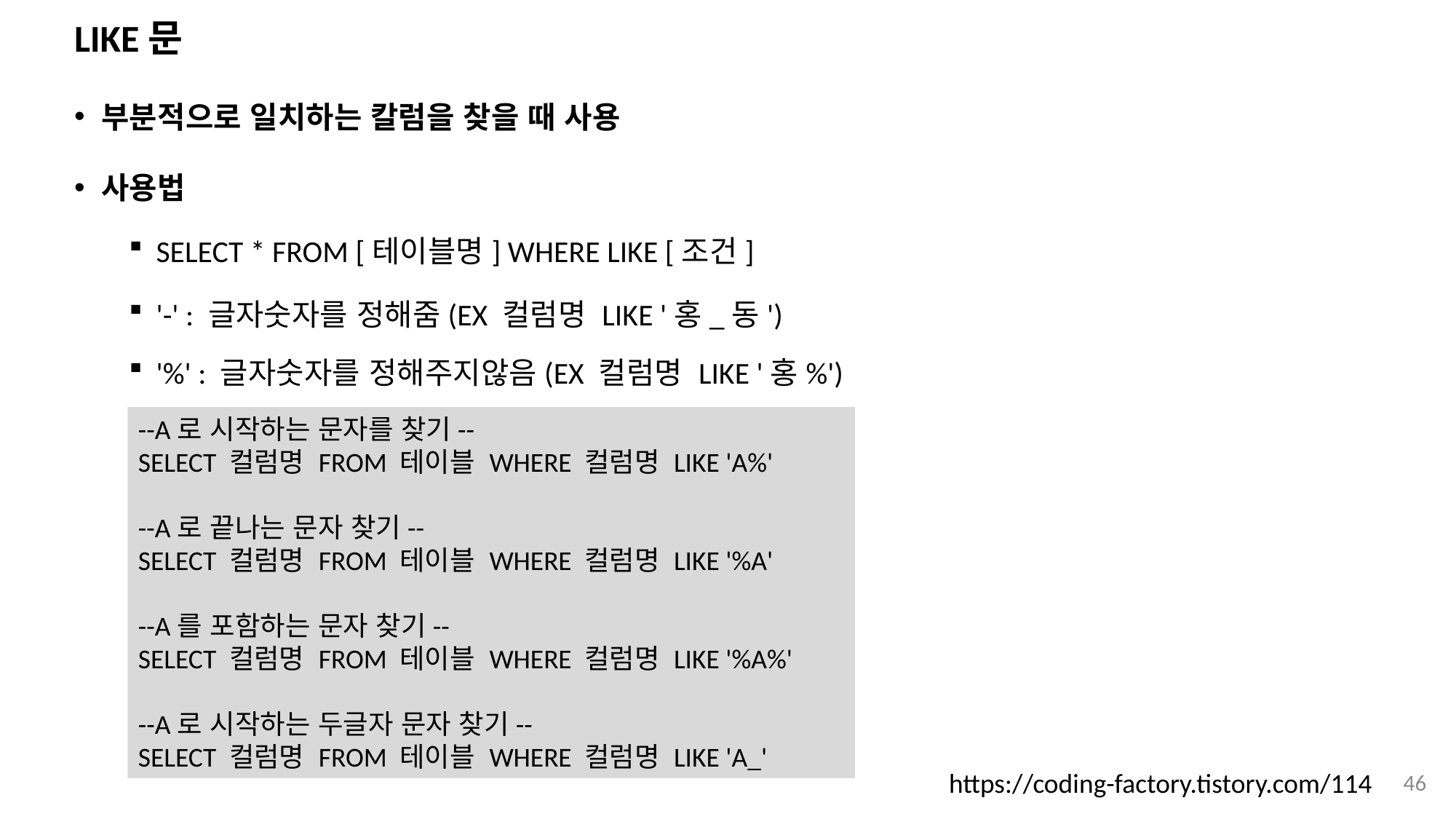

# LIKE문
부분적으로 일치하는 칼럼을 찾을 때 사용
사용법
SELECT * FROM [테이블명] WHERE LIKE [조건]
'-' : 글자숫자를 정해줌(EX 컬럼명 LIKE '홍_동')
'%' : 글자숫자를 정해주지않음(EX 컬럼명 LIKE '홍%')

--A로 시작하는 문자를 찾기--
SELECT 컬럼명 FROM 테이블 WHERE 컬럼명 LIKE 'A%'

--A로 끝나는 문자 찾기--
SELECT 컬럼명 FROM 테이블 WHERE 컬럼명 LIKE '%A'

--A를 포함하는 문자 찾기--
SELECT 컬럼명 FROM 테이블 WHERE 컬럼명 LIKE '%A%'

--A로 시작하는 두글자 문자 찾기--
SELECT 컬럼명 FROM 테이블 WHERE 컬럼명 LIKE 'A_'
46
https://coding-factory.tistory.com/114